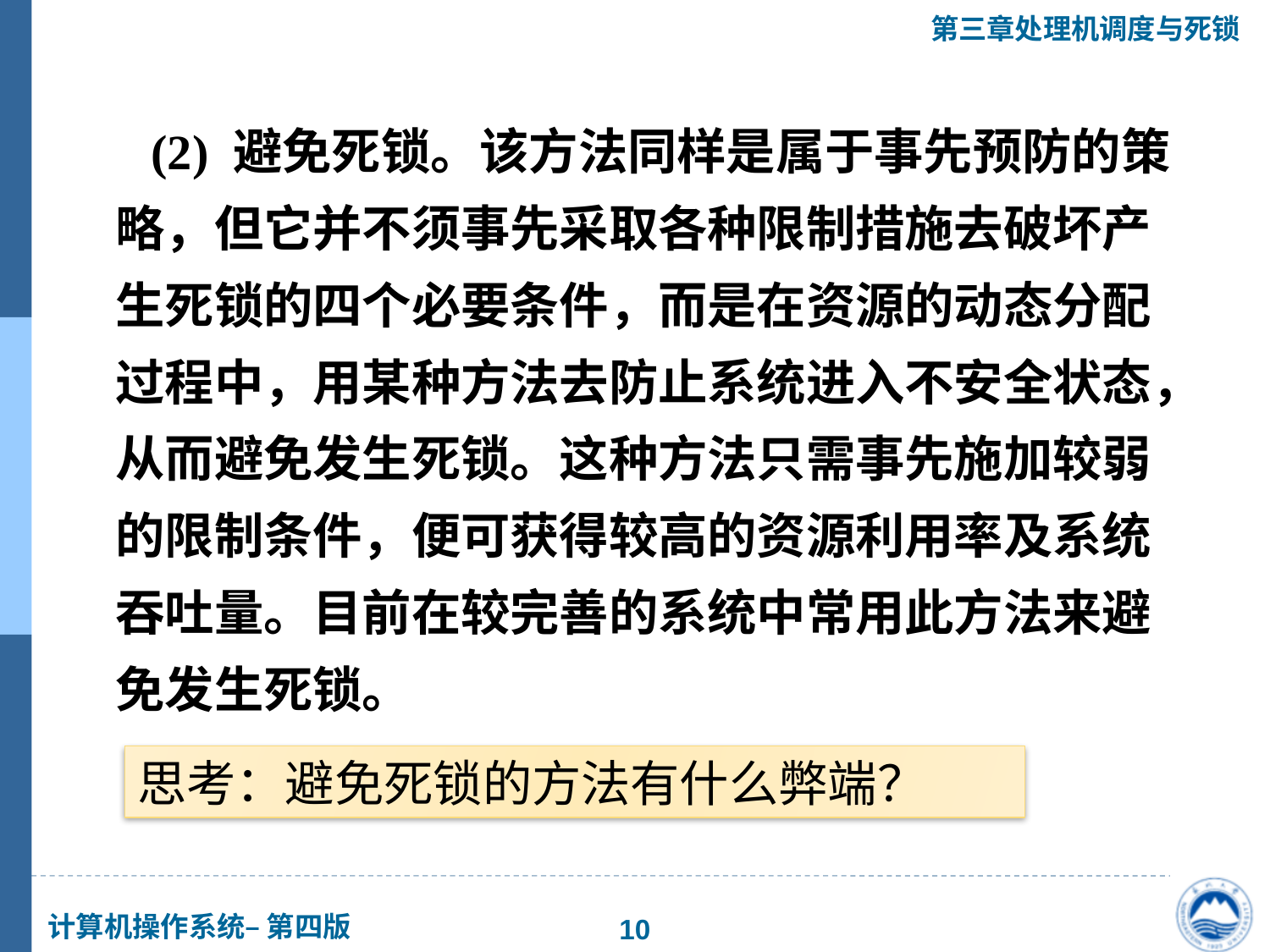

(2) 避免死锁。该方法同样是属于事先预防的策略，但它并不须事先采取各种限制措施去破坏产生死锁的四个必要条件，而是在资源的动态分配过程中，用某种方法去防止系统进入不安全状态，从而避免发生死锁。这种方法只需事先施加较弱的限制条件，便可获得较高的资源利用率及系统吞吐量。目前在较完善的系统中常用此方法来避免发生死锁。
思考：避免死锁的方法有什么弊端？